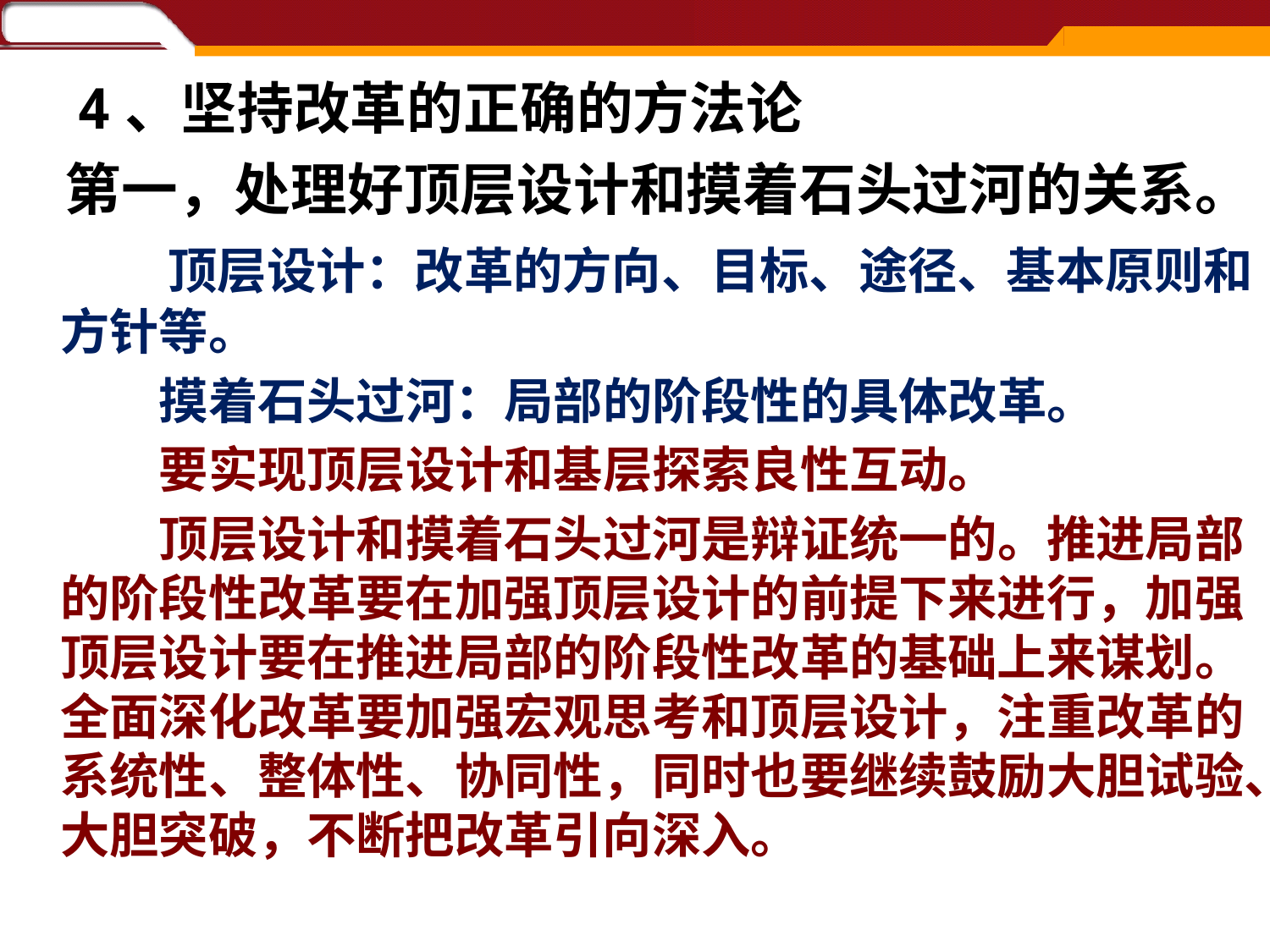

4、坚持改革的正确的方法论
#
   第一，处理好顶层设计和摸着石头过河的关系。
           顶层设计：改革的方向、目标、途径、基本原则和方针等。
            摸着石头过河：局部的阶段性的具体改革。
            要实现顶层设计和基层探索良性互动。
            顶层设计和摸着石头过河是辩证统一的。推进局部的阶段性改革要在加强顶层设计的前提下来进行，加强顶层设计要在推进局部的阶段性改革的基础上来谋划。全面深化改革要加强宏观思考和顶层设计，注重改革的系统性、整体性、协同性，同时也要继续鼓励大胆试验、大胆突破，不断把改革引向深入。